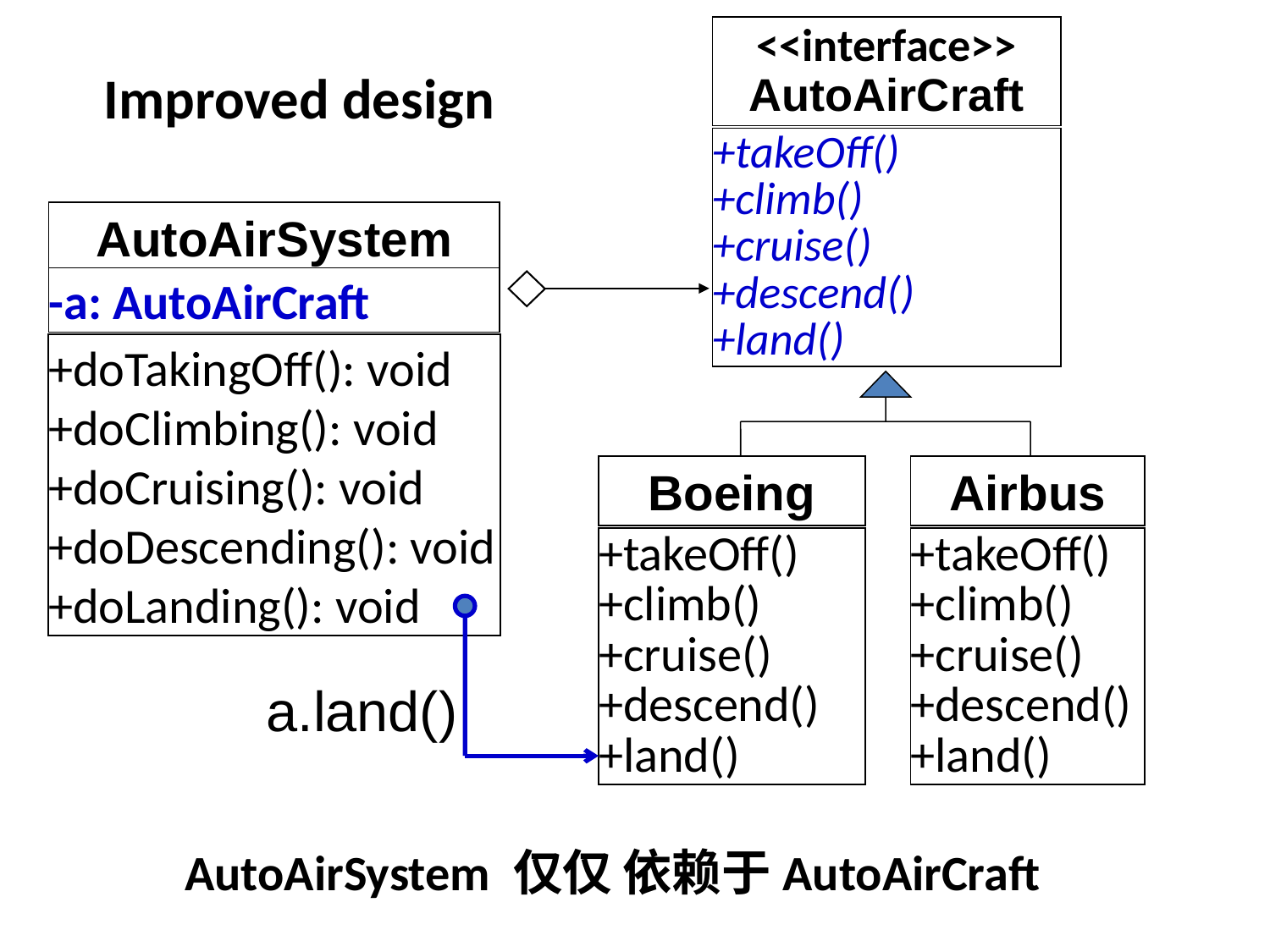

<<interface>>
AutoAirCraft
Improved design
+takeOff()
+climb()
+cruise()
+descend()
+land()
AutoAirSystem
-a: AutoAirCraft

+doTakingOff(): void
+doClimbing(): void
+doCruising(): void
+doDescending(): void
+doLanding(): void

Boeing
Airbus
+takeOff()
+climb()
+cruise()
+descend()
+land()
+takeOff()
+climb()
+cruise()
+descend()
+land()

a.land()
AutoAirSystem 仅仅 依赖于AutoAirCraft